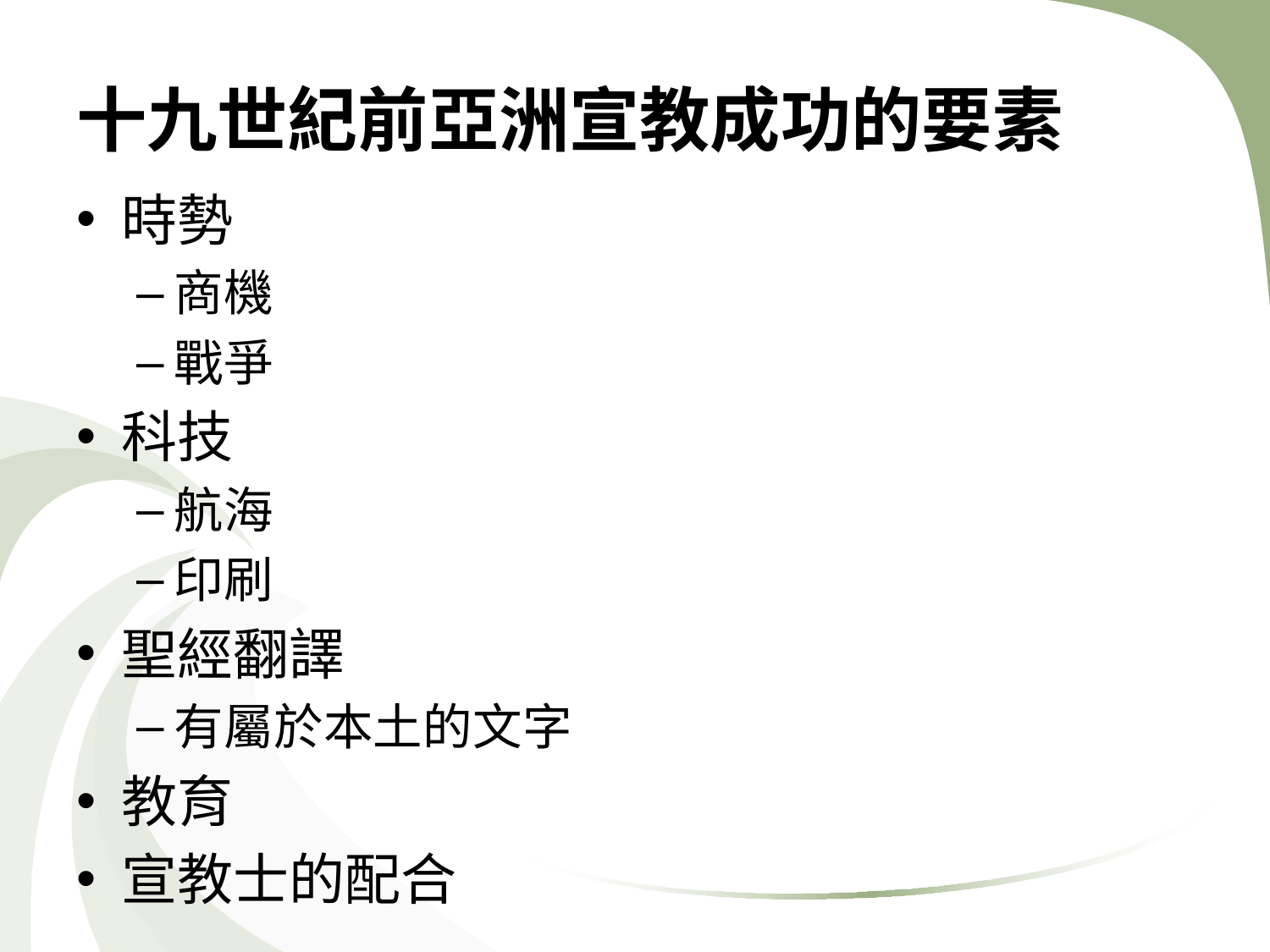

# 十九世紀前亞洲宣教成功的要素
時勢
商機
戰爭
科技
航海
印刷
聖經翻譯
有屬於本土的文字
教育
宣教士的配合